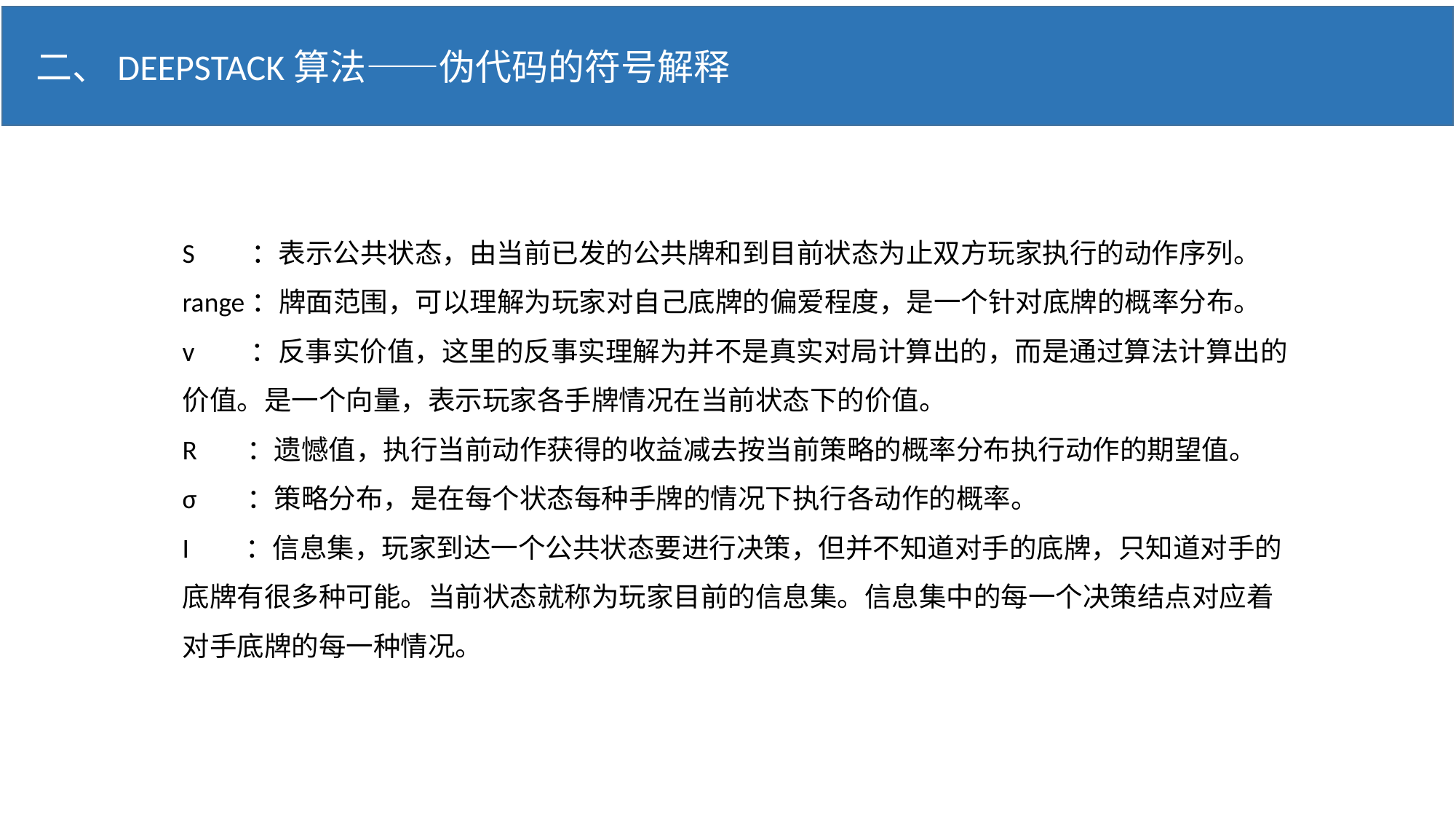

二、DEEPSTACK算法——伪代码的符号解释
S        ：表示公共状态，由当前已发的公共牌和到目前状态为止双方玩家执行的动作序列。
range：牌面范围，可以理解为玩家对自己底牌的偏爱程度，是一个针对底牌的概率分布。
v        ：反事实价值，这里的反事实理解为并不是真实对局计算出的，而是通过算法计算出的价值。是一个向量，表示玩家各手牌情况在当前状态下的价值。
R       ：遗憾值，执行当前动作获得的收益减去按当前策略的概率分布执行动作的期望值。
σ       ：策略分布，是在每个状态每种手牌的情况下执行各动作的概率。
I        ：信息集，玩家到达一个公共状态要进行决策，但并不知道对手的底牌，只知道对手的底牌有很多种可能。当前状态就称为玩家目前的信息集。信息集中的每一个决策结点对应着对手底牌的每一种情况。